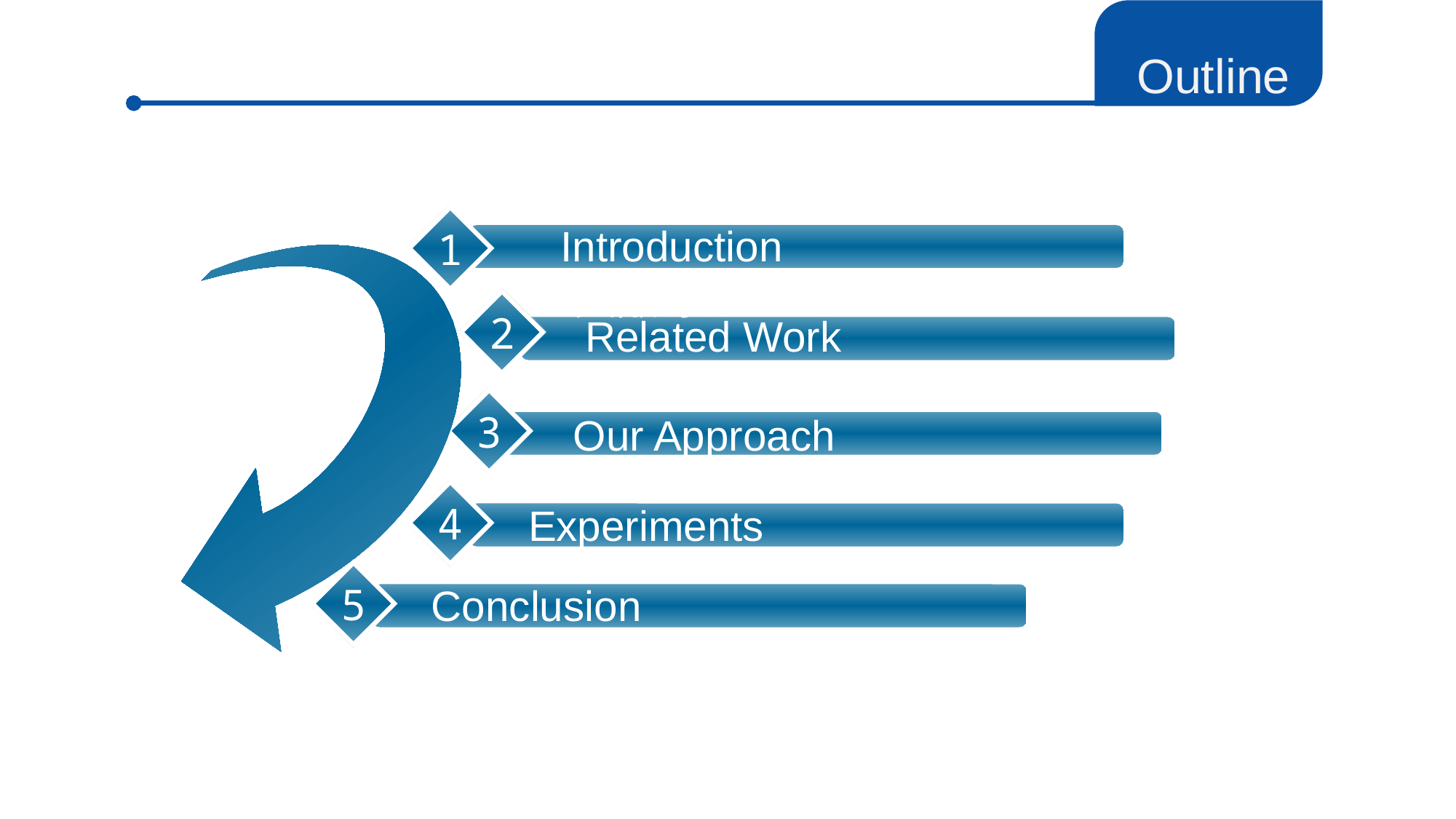

Outline
1
Introduction

文献综述
2
Related Work

3
Our Approach

4
Experiments

5
Conclusion